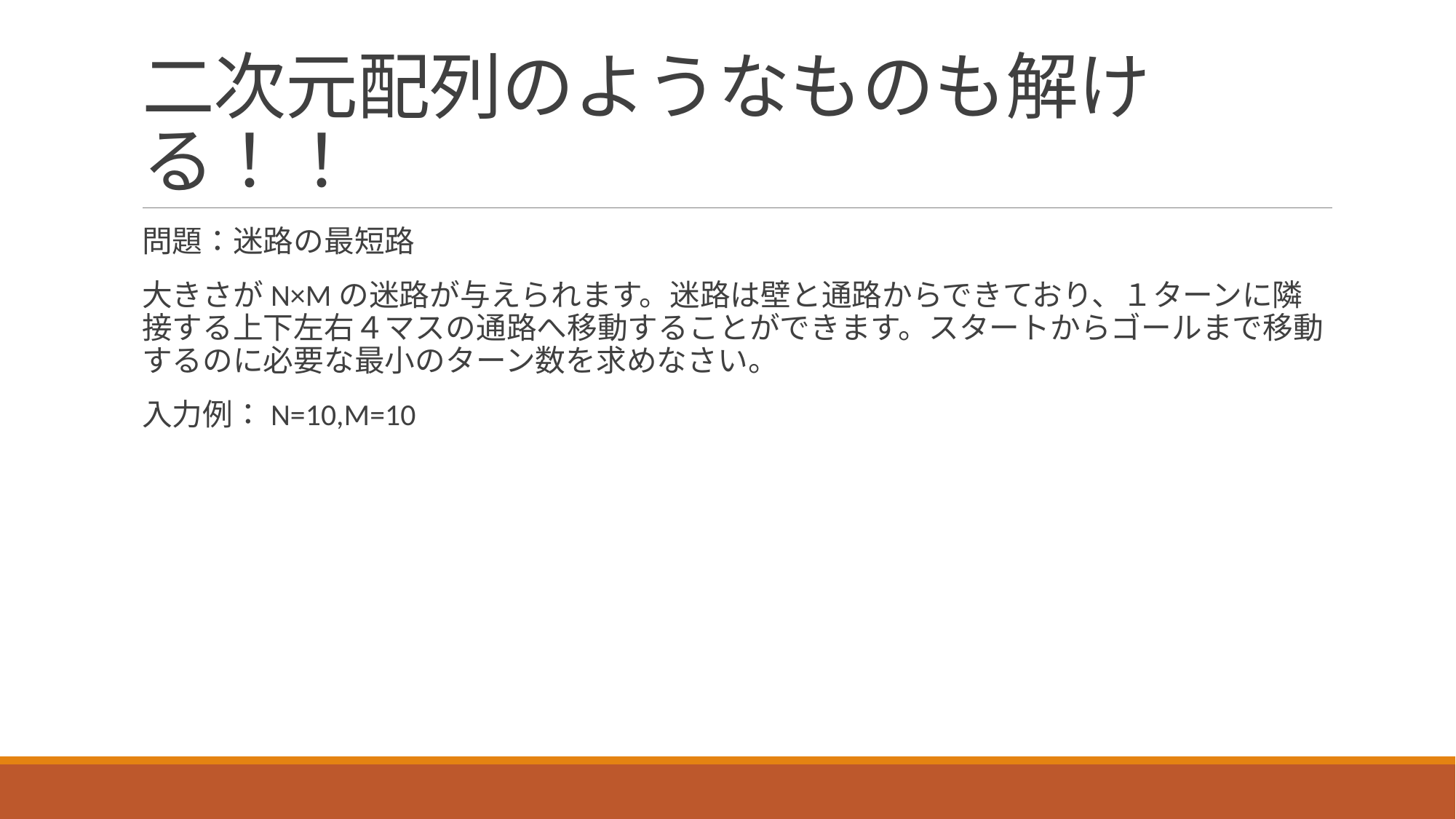

# 二次元配列のようなものも解ける！！
問題：迷路の最短路
大きさがN×Mの迷路が与えられます。迷路は壁と通路からできており、１ターンに隣接する上下左右４マスの通路へ移動することができます。スタートからゴールまで移動するのに必要な最小のターン数を求めなさい。
入力例：N=10,M=10